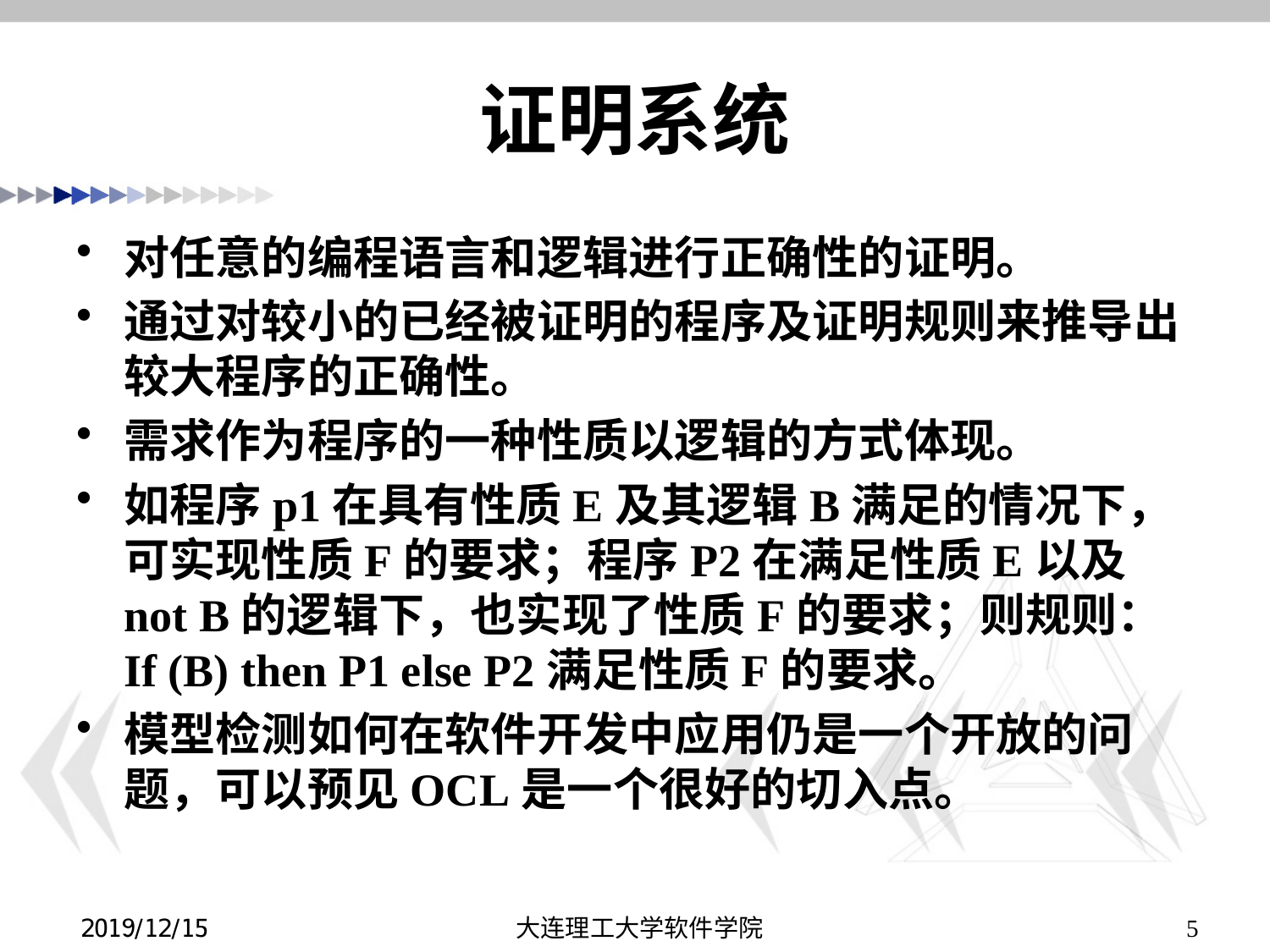

# 证明系统
对任意的编程语言和逻辑进行正确性的证明。
通过对较小的已经被证明的程序及证明规则来推导出较大程序的正确性。
需求作为程序的一种性质以逻辑的方式体现。
如程序p1在具有性质E及其逻辑B满足的情况下，可实现性质F的要求；程序P2在满足性质E以及not B的逻辑下，也实现了性质F的要求；则规则：If (B) then P1 else P2满足性质F的要求。
模型检测如何在软件开发中应用仍是一个开放的问题，可以预见OCL是一个很好的切入点。
2019/12/15
大连理工大学软件学院
5